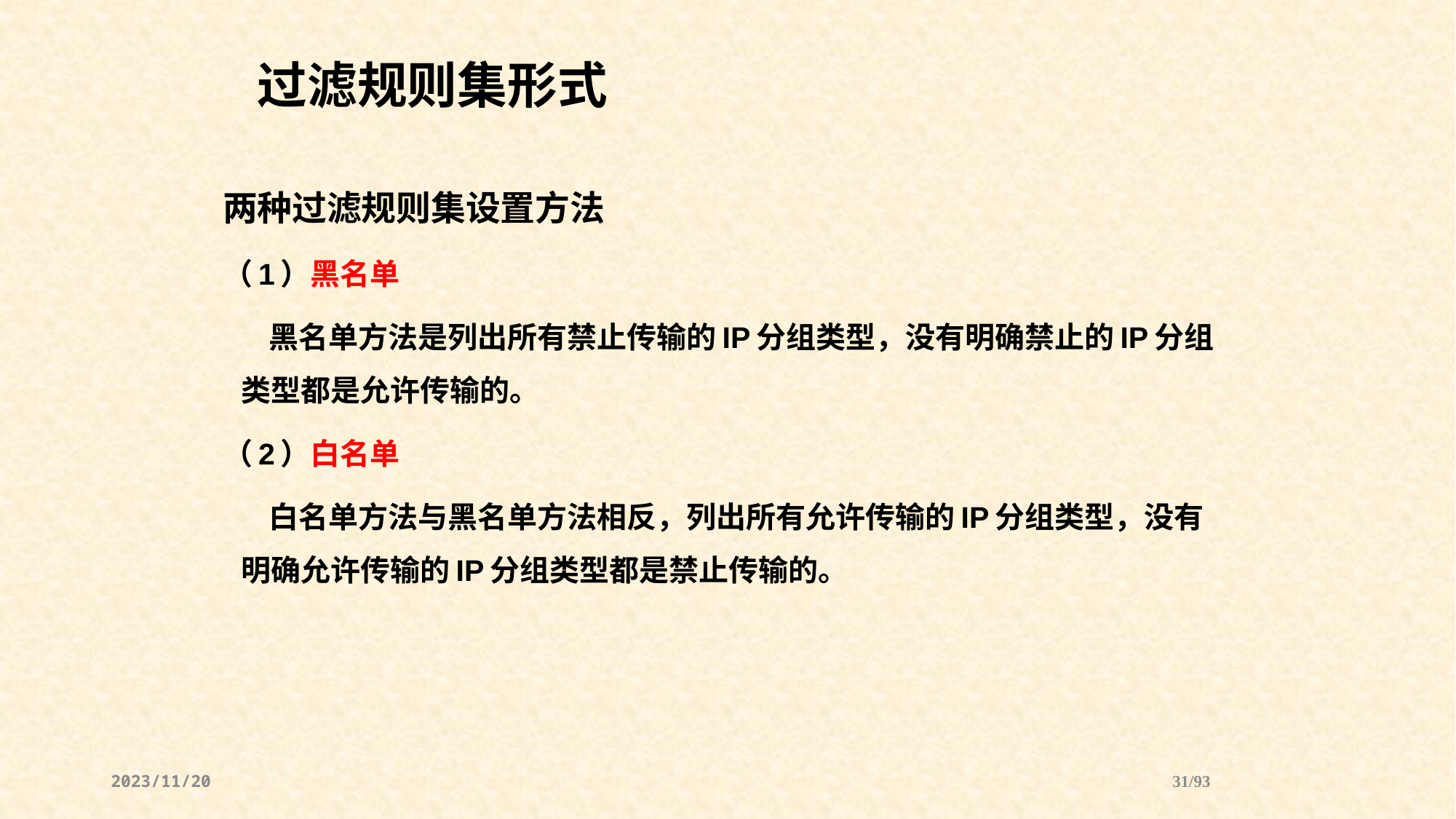

# 过滤规则集形式
两种过滤规则集设置方法
（1）黑名单
      黑名单方法是列出所有禁止传输的IP分组类型，没有明确禁止的IP分组类型都是允许传输的。
（2）白名单
      白名单方法与黑名单方法相反，列出所有允许传输的IP分组类型，没有明确允许传输的IP分组类型都是禁止传输的。
2023/11/20
31/93